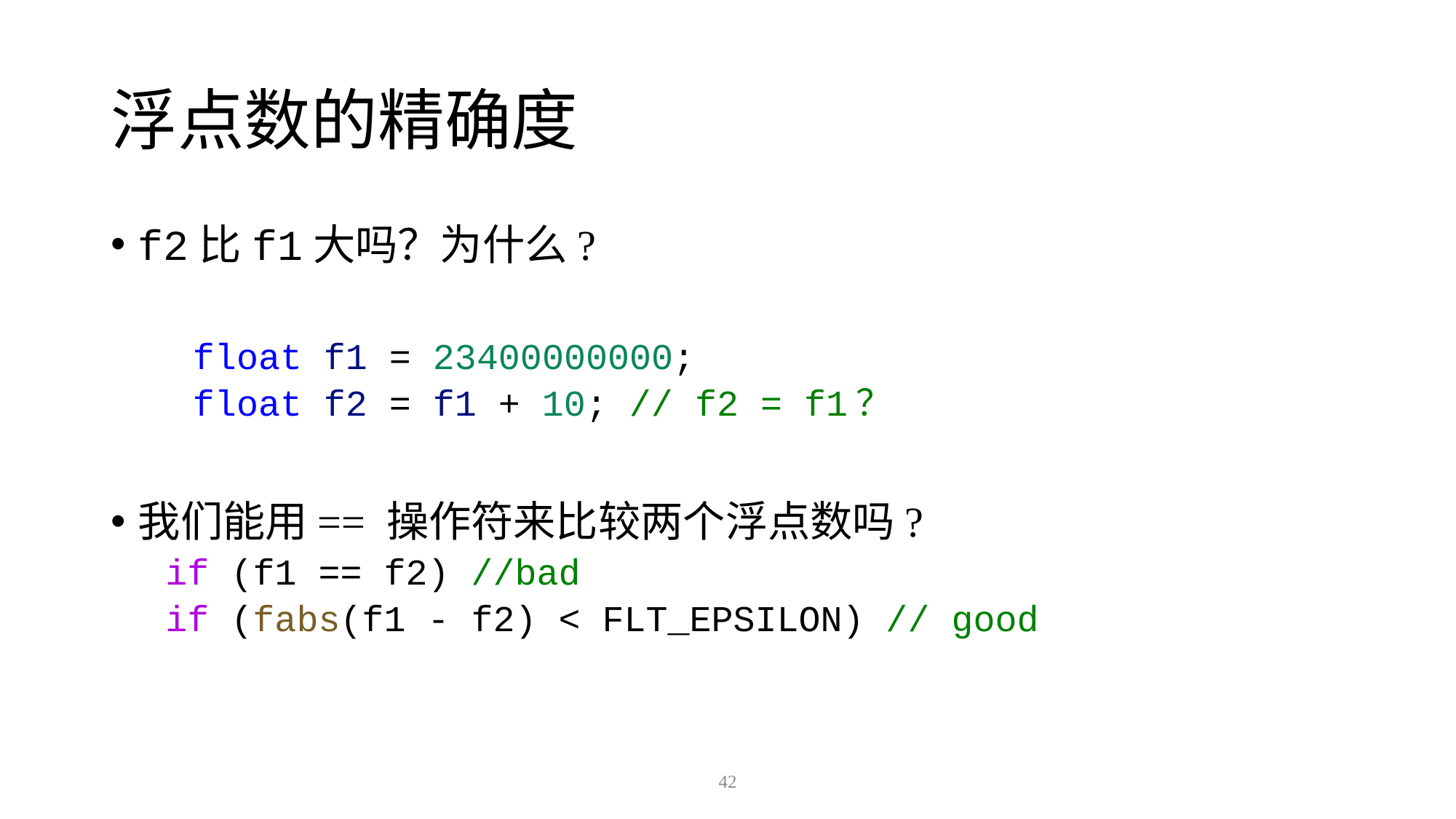

# 浮点数的精确度
f2比f1大吗？为什么?

float f1 = 23400000000;
float f2 = f1 + 10; // f2 = f1？

我们能用== 操作符来比较两个浮点数吗?
if (f1 == f2) //bad
if (fabs(f1 - f2) < FLT_EPSILON) // good

42